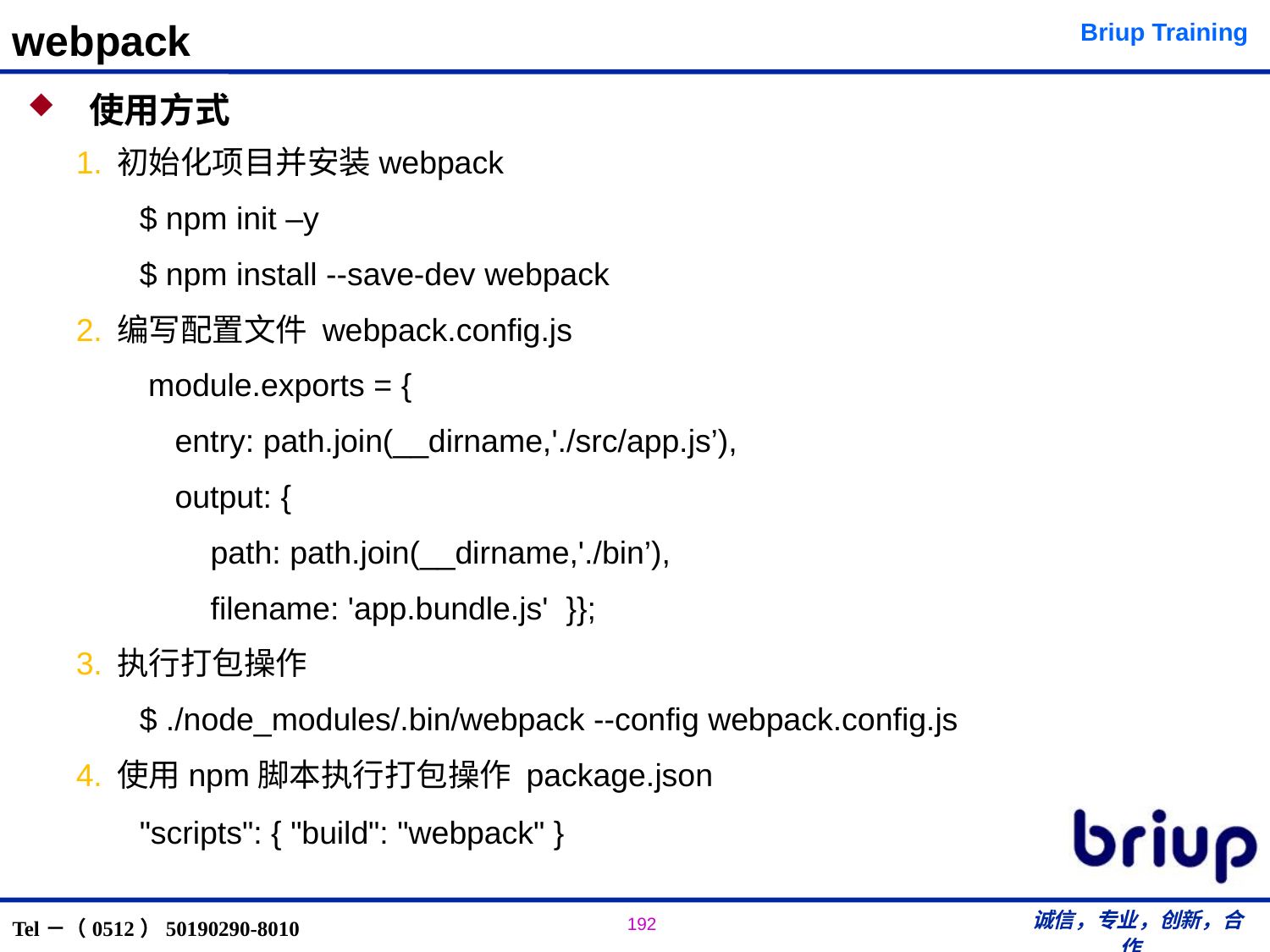

# webpack
 使用方式
 初始化项目并安装webpack
	$ npm init –y
	$ npm install --save-dev webpack
 编写配置文件 webpack.config.js
	 module.exports = {
	    entry: path.join(__dirname,'./src/app.js’),
	    output: {
	        path: path.join(__dirname,'./bin’),
	        filename: 'app.bundle.js'  }};
 执行打包操作
	$ ./node_modules/.bin/webpack --config webpack.config.js
 使用npm脚本执行打包操作 package.json
	"scripts": { "build": "webpack" }